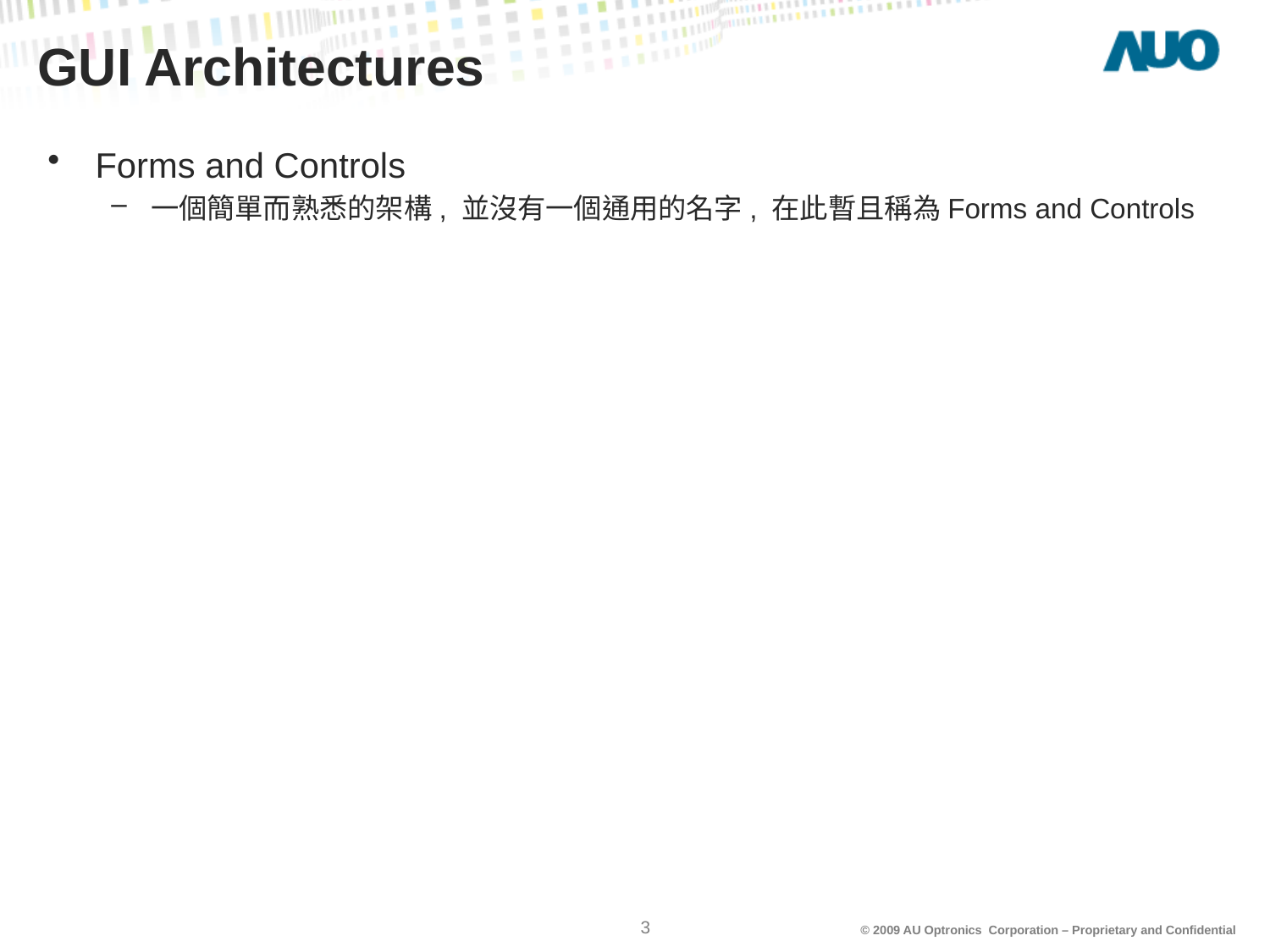

# GUI Architectures
Forms and Controls
一個簡單而熟悉的架構, 並沒有一個通用的名字, 在此暫且稱為Forms and Controls